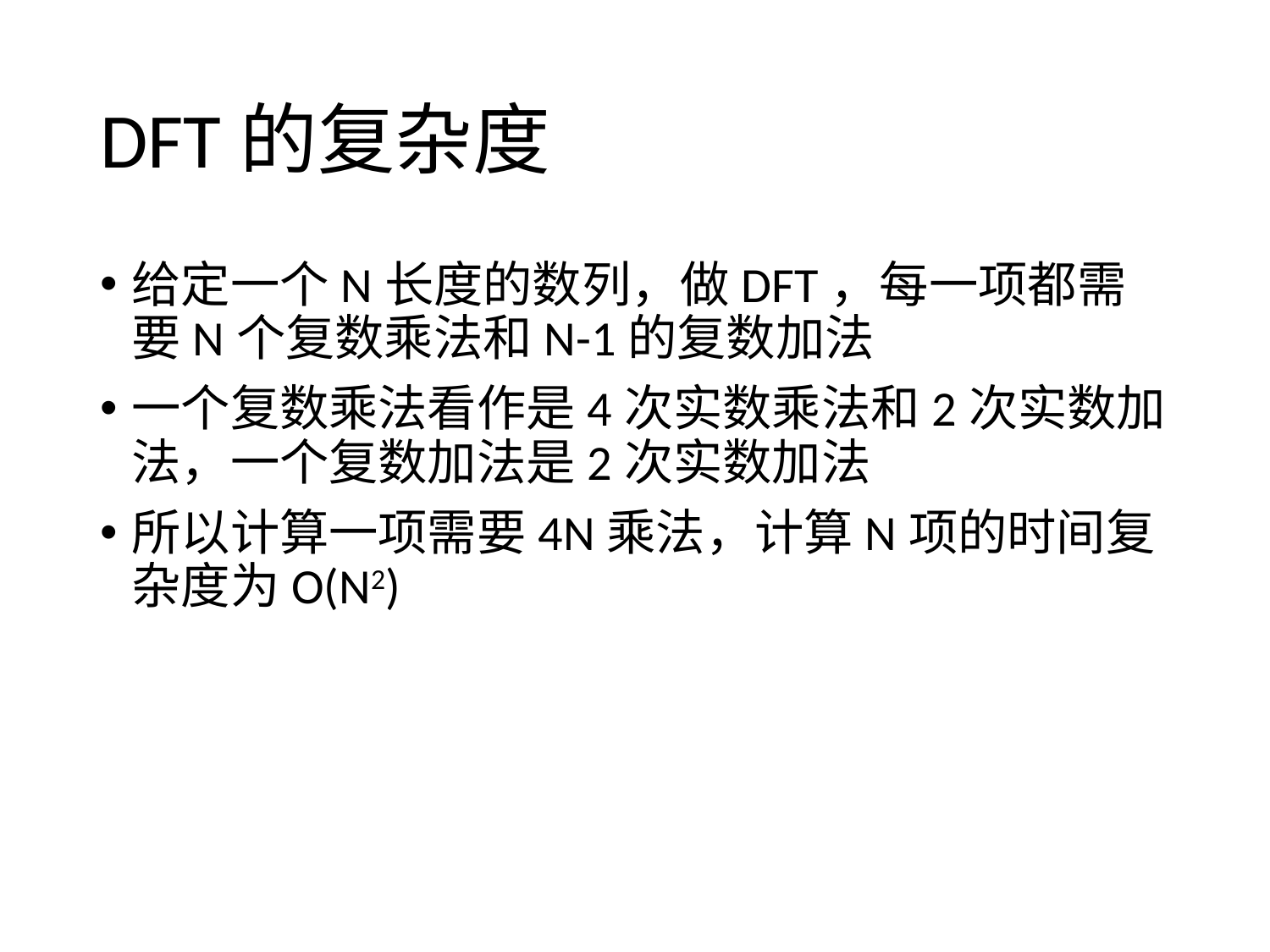

# DFT的复杂度
给定一个N长度的数列，做DFT，每一项都需要N个复数乘法和N-1的复数加法
一个复数乘法看作是4次实数乘法和2次实数加法，一个复数加法是2次实数加法
所以计算一项需要4N乘法，计算N项的时间复杂度为O(N2)